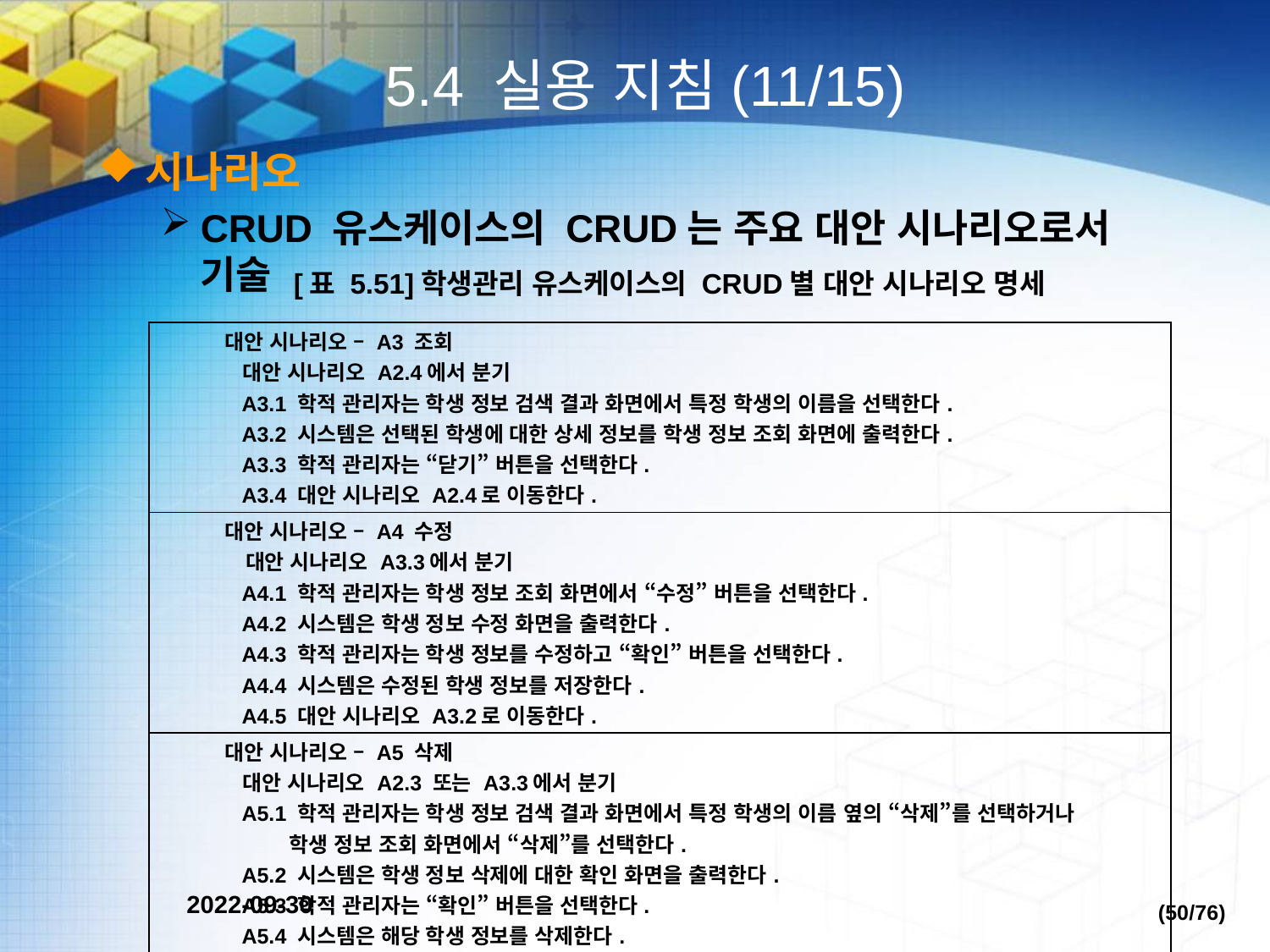

# 5.4 실용 지침(11/15)
시나리오
CRUD 유스케이스의 CRUD는 주요 대안 시나리오로서 기술
[표 5.51]학생관리 유스케이스의 CRUD별 대안 시나리오 명세
| 대안 시나리오 – A3 조회 대안 시나리오 A2.4에서 분기 A3.1 학적 관리자는 학생 정보 검색 결과 화면에서 특정 학생의 이름을 선택한다. A3.2 시스템은 선택된 학생에 대한 상세 정보를 학생 정보 조회 화면에 출력한다. A3.3 학적 관리자는 “닫기” 버튼을 선택한다. A3.4 대안 시나리오 A2.4로 이동한다. |
| --- |
| 대안 시나리오 – A4 수정 대안 시나리오 A3.3에서 분기 A4.1 학적 관리자는 학생 정보 조회 화면에서 “수정” 버튼을 선택한다. A4.2 시스템은 학생 정보 수정 화면을 출력한다. A4.3 학적 관리자는 학생 정보를 수정하고 “확인” 버튼을 선택한다. A4.4 시스템은 수정된 학생 정보를 저장한다. A4.5 대안 시나리오 A3.2로 이동한다. |
| 대안 시나리오 – A5 삭제 대안 시나리오 A2.3 또는 A3.3에서 분기 A5.1 학적 관리자는 학생 정보 검색 결과 화면에서 특정 학생의 이름 옆의 “삭제”를 선택하거나 학생 정보 조회 화면에서 “삭제”를 선택한다. A5.2 시스템은 학생 정보 삭제에 대한 확인 화면을 출력한다. A5.3 학적 관리자는 “확인” 버튼을 선택한다. A5.4 시스템은 해당 학생 정보를 삭제한다. A5.5 대안 시나리오 A2.4로 이동한다. |
(50/76)
2022-09-30